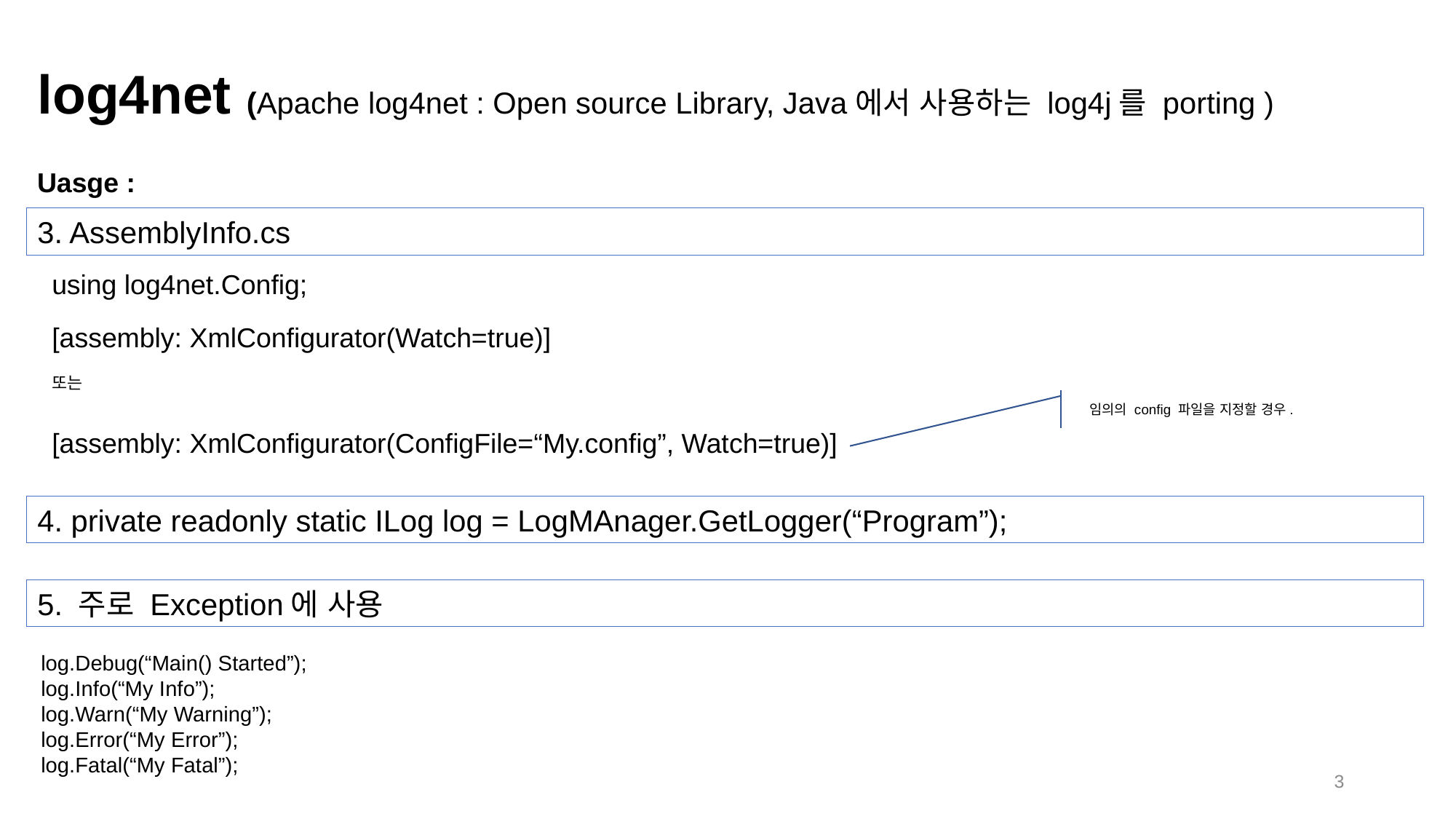

# log4net (Apache log4net : Open source Library, Java에서 사용하는 log4j를 porting )
Uasge :
3. AssemblyInfo.cs
using log4net.Config;

[assembly: XmlConfigurator(Watch=true)]

또는

[assembly: XmlConfigurator(ConfigFile=“My.config”, Watch=true)]
임의의 config 파일을 지정할 경우.
4. private readonly static ILog log = LogMAnager.GetLogger(“Program”);
5. 주로 Exception에 사용
log.Debug(“Main() Started”);
log.Info(“My Info”);
log.Warn(“My Warning”);
log.Error(“My Error”);
log.Fatal(“My Fatal”);
3